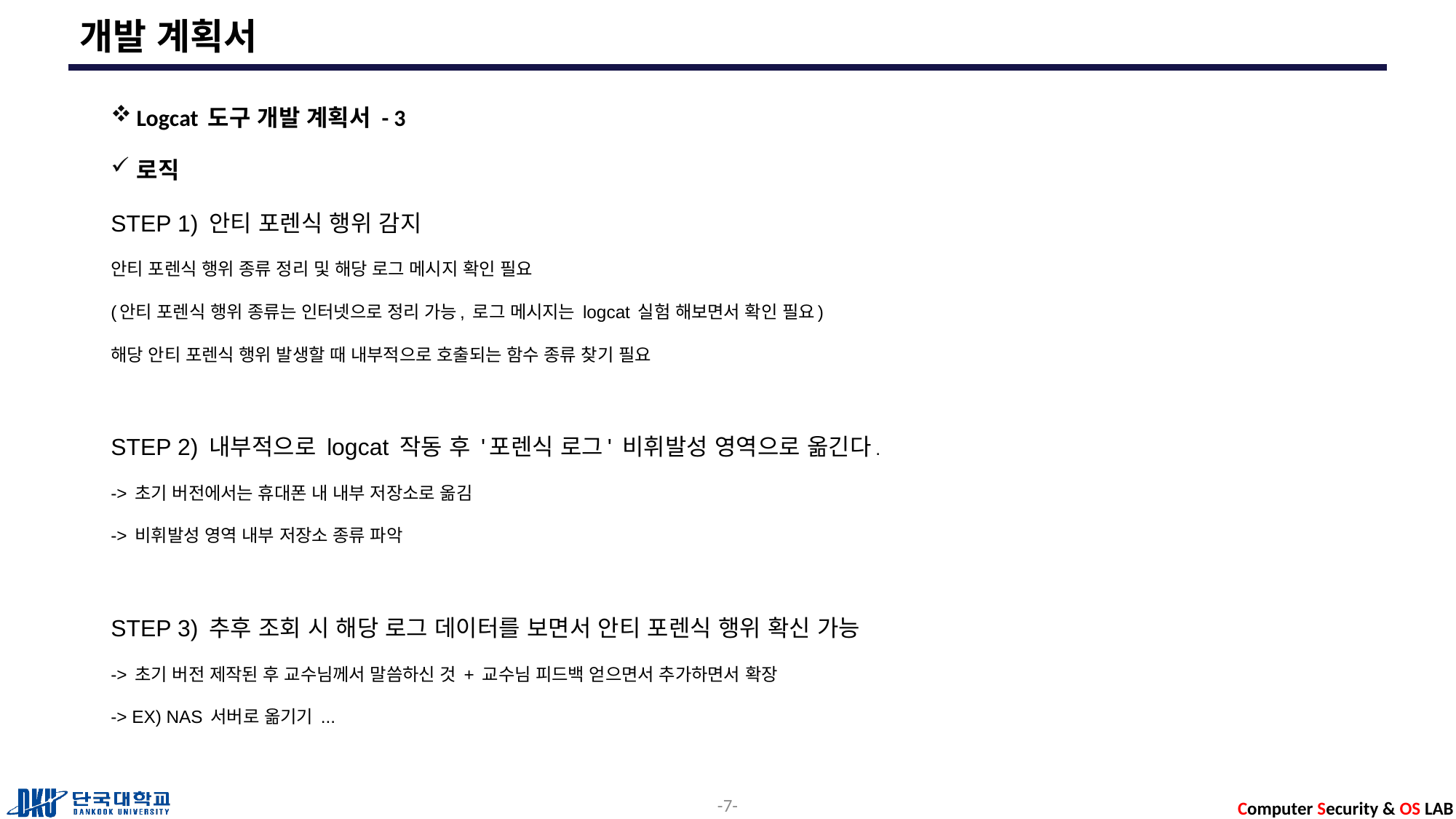

# 개발 계획서
Logcat 도구 개발 계획서 - 3
로직
STEP 1) 안티 포렌식 행위 감지
안티 포렌식 행위 종류 정리 및 해당 로그 메시지 확인 필요
(안티 포렌식 행위 종류는 인터넷으로 정리 가능, 로그 메시지는 logcat 실험 해보면서 확인 필요)
해당 안티 포렌식 행위 발생할 때 내부적으로 호출되는 함수 종류 찾기 필요

STEP 2) 내부적으로 logcat 작동 후 '포렌식 로그' 비휘발성 영역으로 옮긴다.
-> 초기 버전에서는 휴대폰 내 내부 저장소로 옮김
-> 비휘발성 영역 내부 저장소 종류 파악

STEP 3) 추후 조회 시 해당 로그 데이터를 보면서 안티 포렌식 행위 확신 가능
-> 초기 버전 제작된 후 교수님께서 말씀하신 것 + 교수님 피드백 얻으면서 추가하면서 확장
-> EX) NAS 서버로 옮기기 ...
7